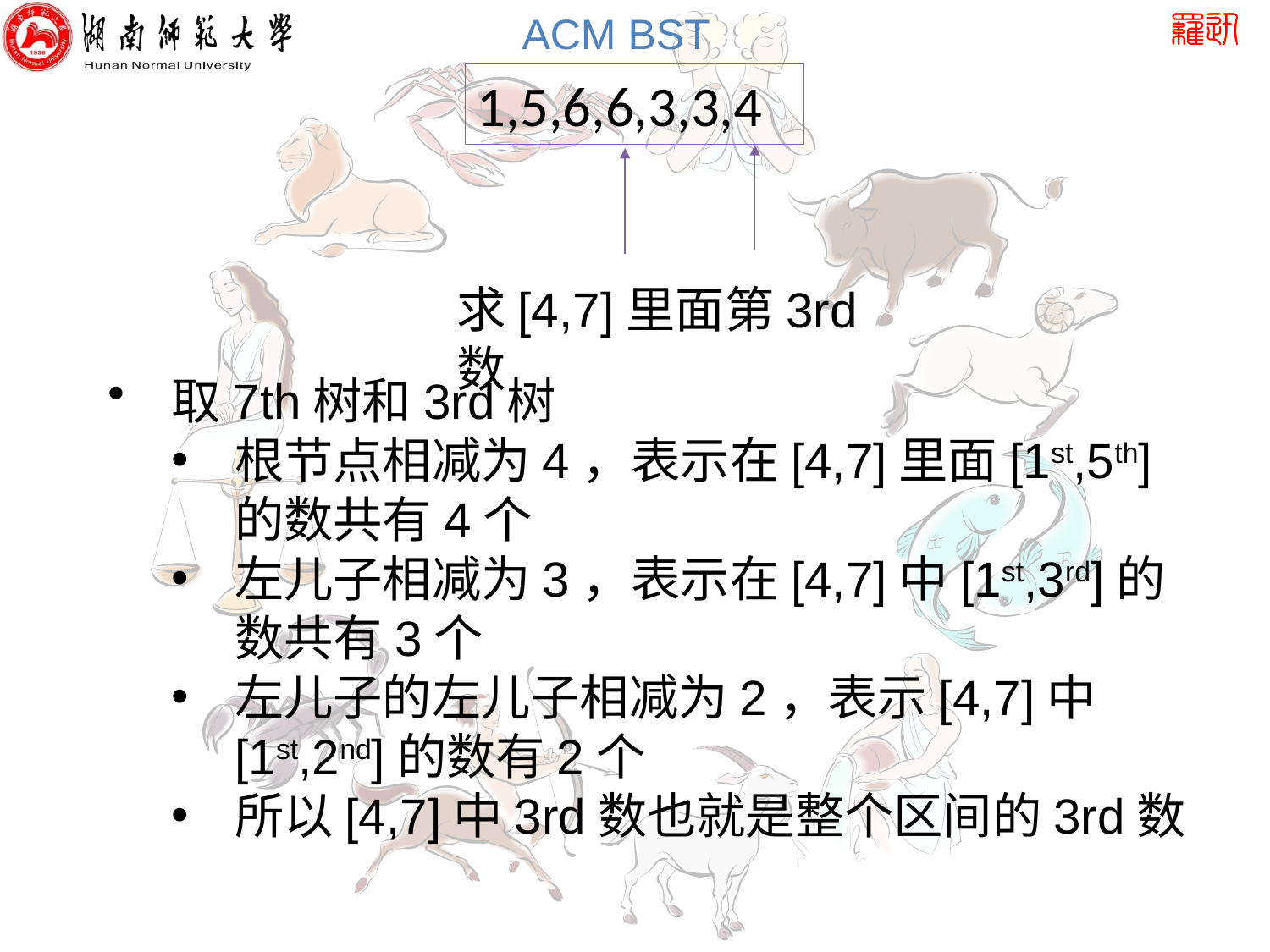

1,5,6,6,3,3,4
求[4,7]里面第3rd数
取7th树和3rd树
根节点相减为4，表示在[4,7]里面[1st,5th]的数共有4个
左儿子相减为3，表示在[4,7]中[1st,3rd]的数共有3个
左儿子的左儿子相减为2，表示[4,7]中[1st,2nd]的数有2个
所以[4,7]中3rd数也就是整个区间的3rd数